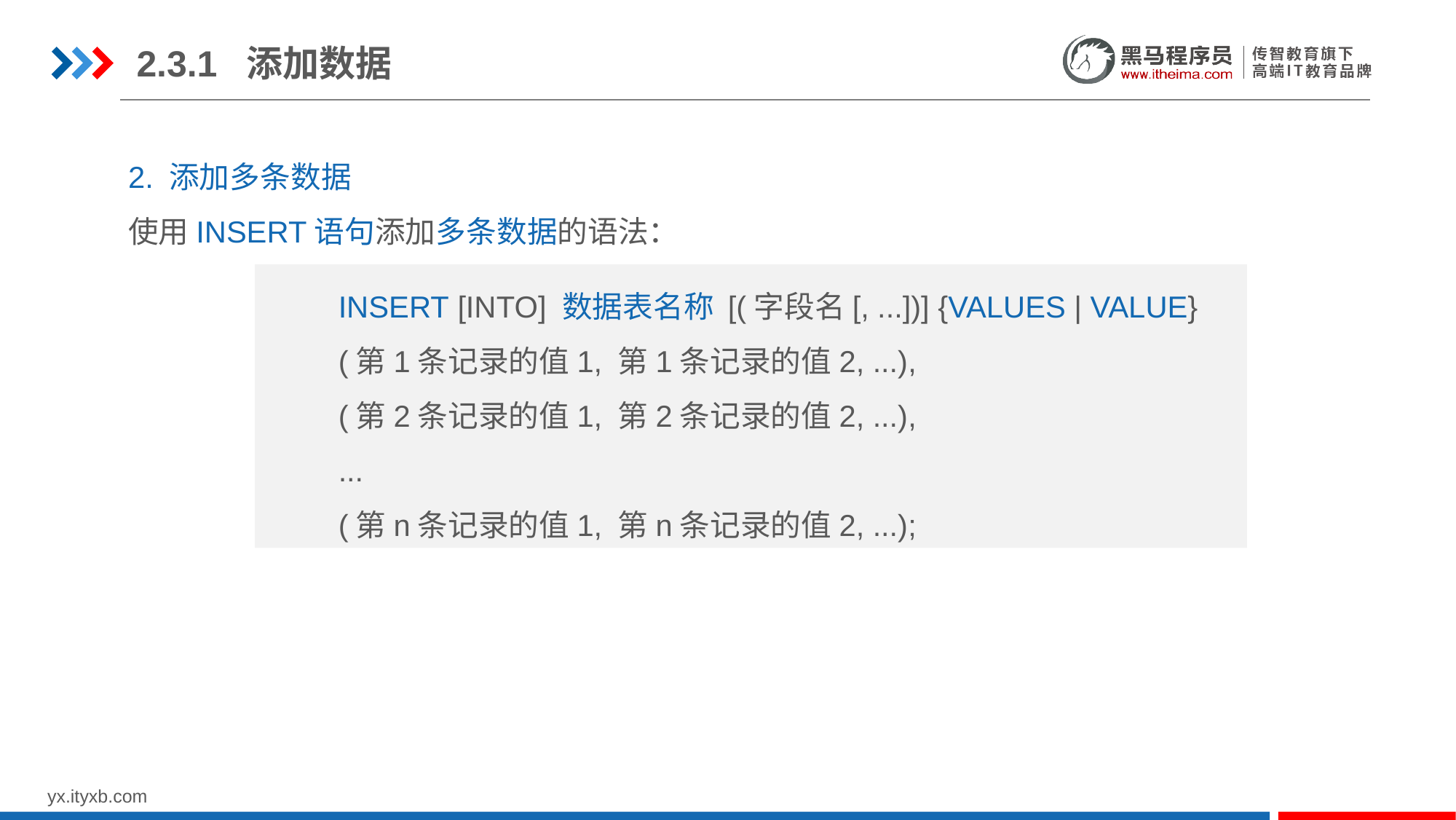

2.3.1  添加数据
2. 添加多条数据
使用INSERT语句添加多条数据的语法：
INSERT [INTO] 数据表名称 [(字段名[, ...])] {VALUES | VALUE}
(第1条记录的值1, 第1条记录的值2, ...),
(第2条记录的值1, 第2条记录的值2, ...),
...
(第n条记录的值1, 第n条记录的值2, ...);